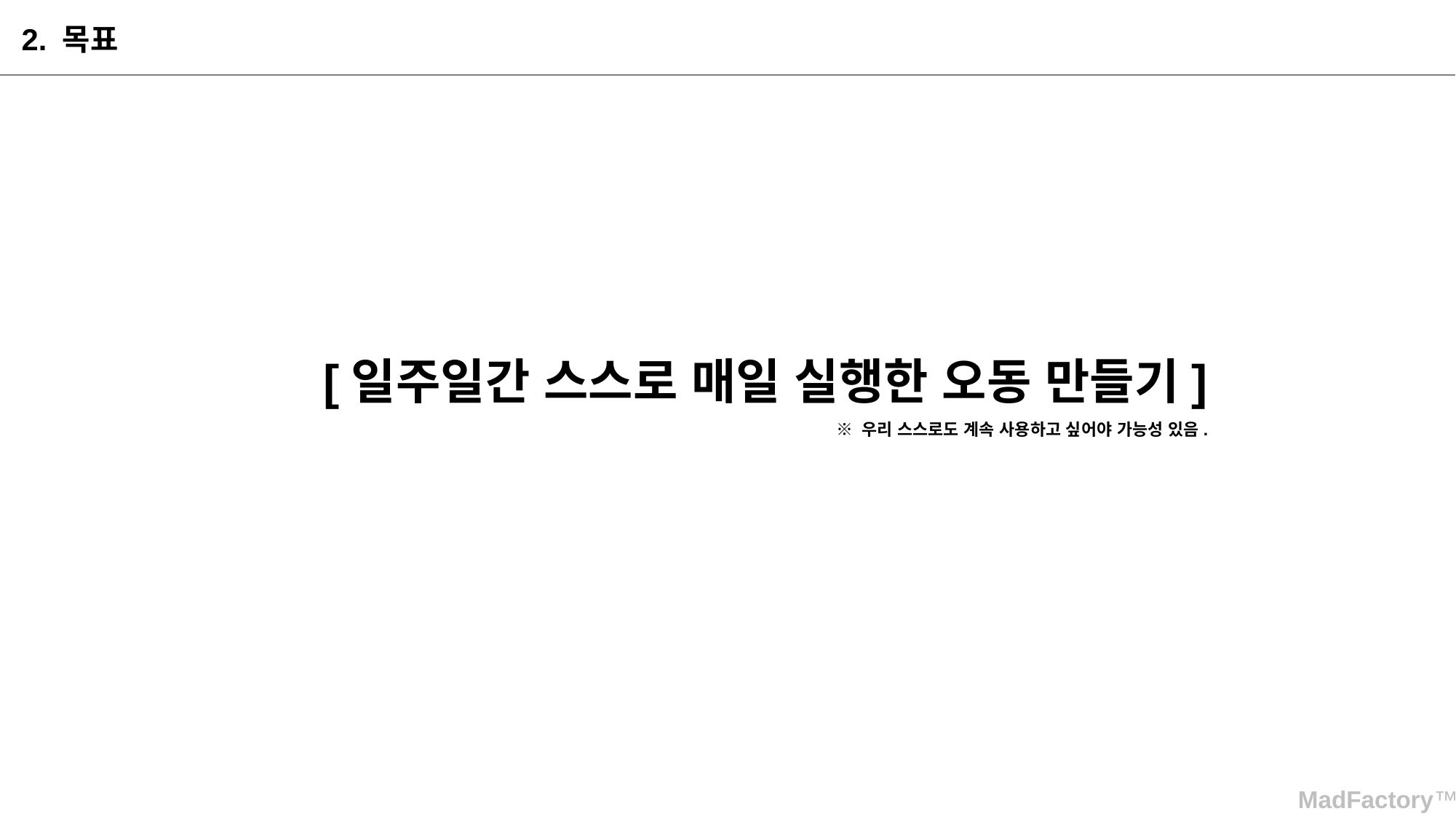

2. 목표
[일주일간 스스로 매일 실행한 오동 만들기]
※ 우리 스스로도 계속 사용하고 싶어야 가능성 있음.
MadFactory™